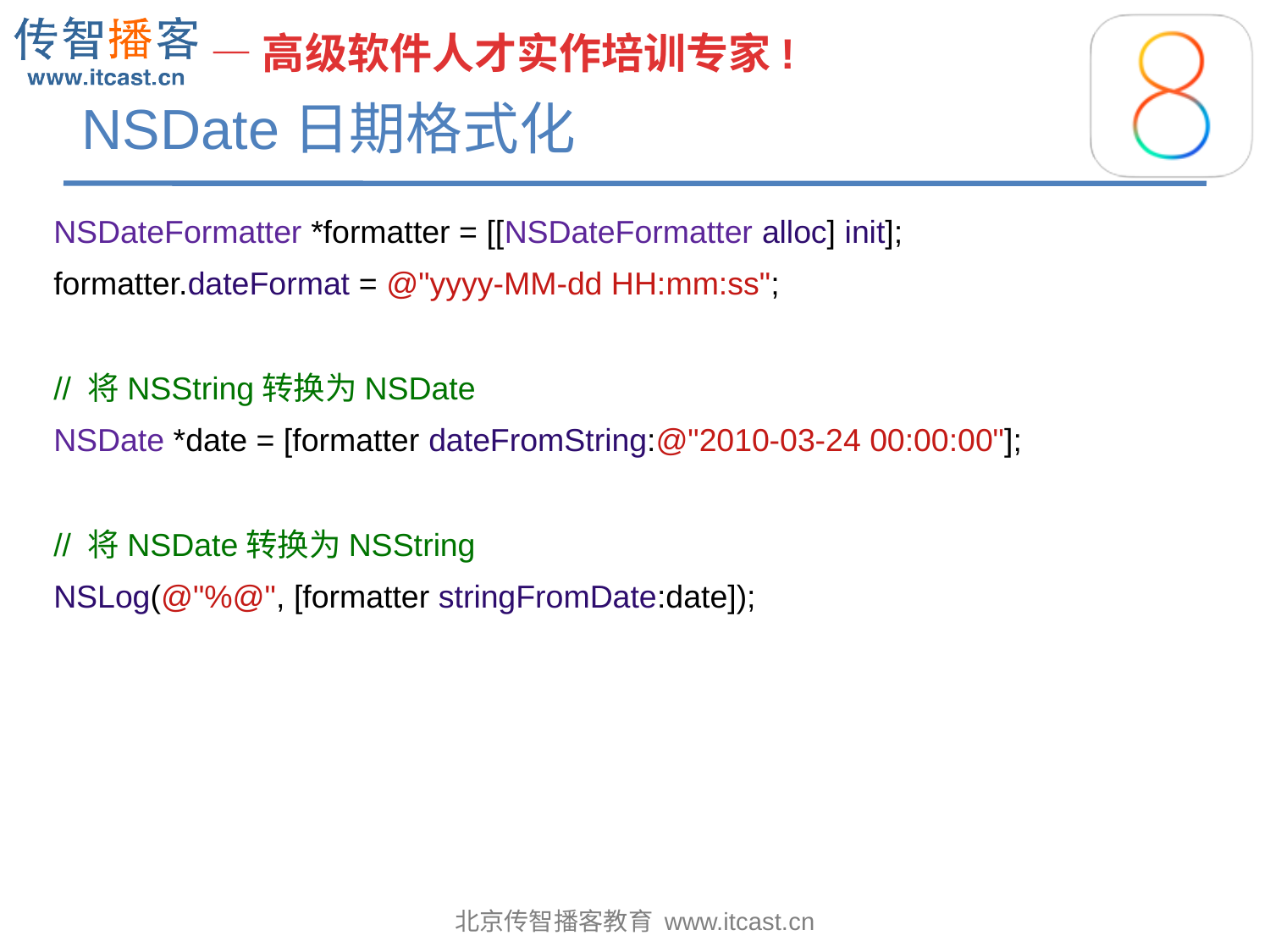

# NSDate日期格式化
NSDateFormatter *formatter = [[NSDateFormatter alloc] init];
formatter.dateFormat = @"yyyy-MM-dd HH:mm:ss";

// 将NSString转换为NSDate
NSDate *date = [formatter dateFromString:@"2010-03-24 00:00:00"];

// 将NSDate转换为NSString
NSLog(@"%@", [formatter stringFromDate:date]);